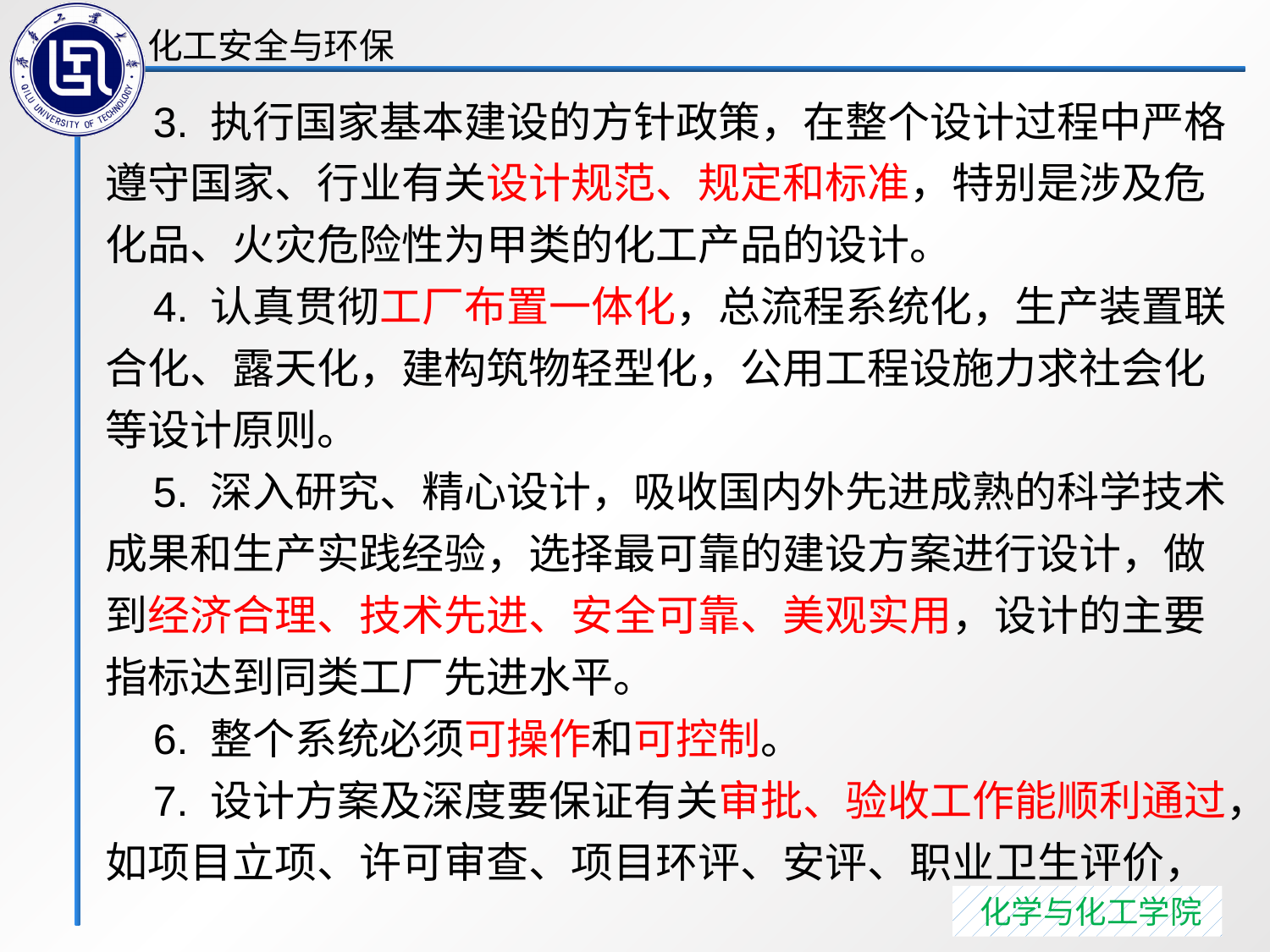

3. 执行国家基本建设的方针政策，在整个设计过程中严格遵守国家、行业有关设计规范、规定和标准，特别是涉及危化品、火灾危险性为甲类的化工产品的设计。
    4. 认真贯彻工厂布置一体化，总流程系统化，生产装置联合化、露天化，建构筑物轻型化，公用工程设施力求社会化等设计原则。
    5. 深入研究、精心设计，吸收国内外先进成熟的科学技术成果和生产实践经验，选择最可靠的建设方案进行设计，做到经济合理、技术先进、安全可靠、美观实用，设计的主要指标达到同类工厂先进水平。
    6. 整个系统必须可操作和可控制。
    7. 设计方案及深度要保证有关审批、验收工作能顺利通过，如项目立项、许可审查、项目环评、安评、职业卫生评价，